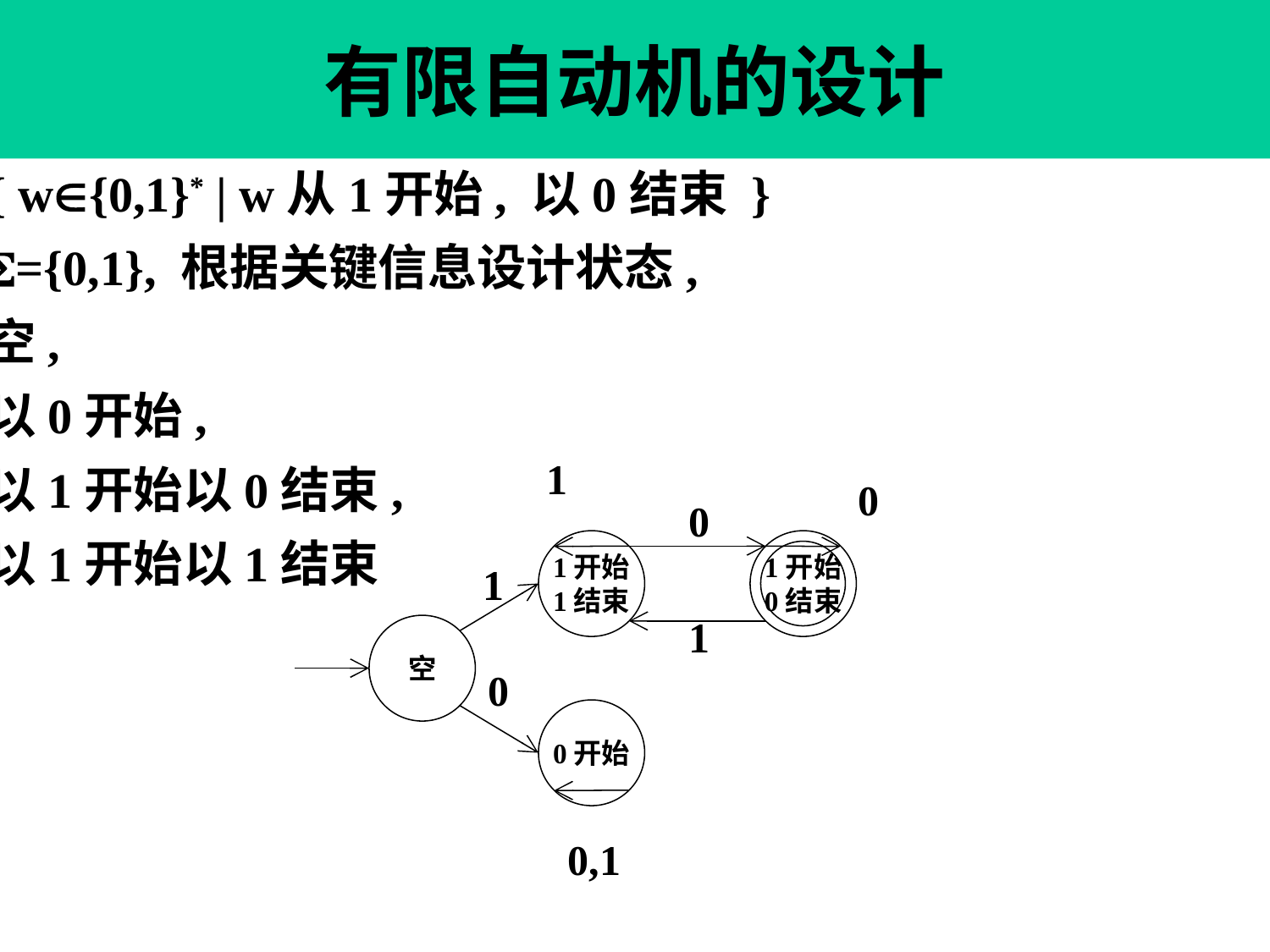

# 有限自动机的设计
{ w∈{0,1}* | w从1开始, 以0结束 }
Σ={0,1}, 根据关键信息设计状态,
空,
以0开始,
以1开始以0结束,
以1开始以1结束
1
0
0
1开始
1结束
1开始
0结束

空
0开始
1
1
0
0,1